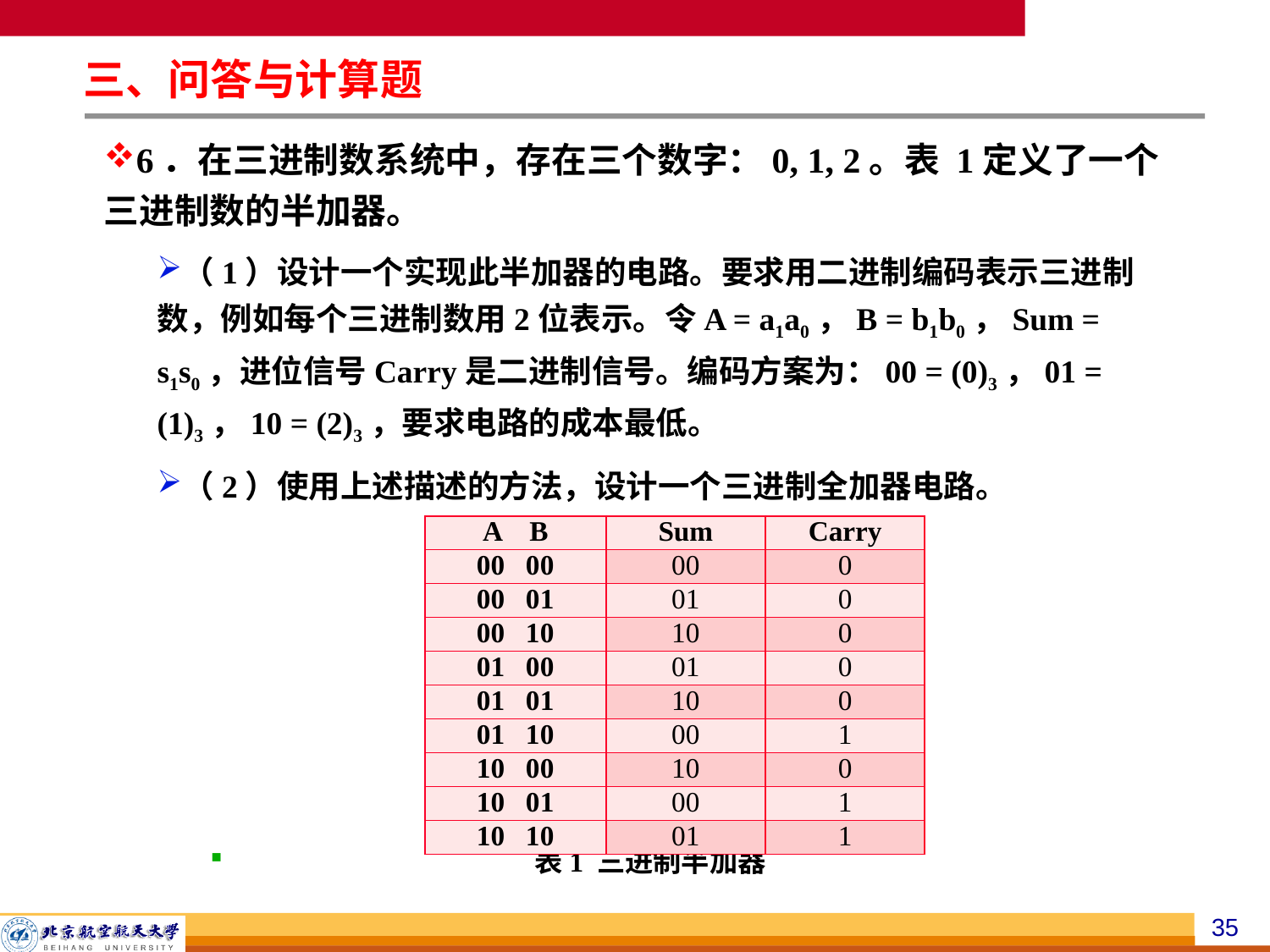

三、问答与计算题
6．在三进制数系统中，存在三个数字：0, 1, 2。表 1定义了一个三进制数的半加器。
（1）设计一个实现此半加器的电路。要求用二进制编码表示三进制数，例如每个三进制数用2位表示。令A = a1a0，B = b1b0，Sum = s1s0，进位信号Carry是二进制信号。编码方案为：00 = (0)3，01 = (1)3，10 = (2)3，要求电路的成本最低。
（2）使用上述描述的方法，设计一个三进制全加器电路。

                                                表1 三进制半加器
| A B | Sum | Carry |
| --- | --- | --- |
| 00 00 | 00 | 0 |
| 00 01 | 01 | 0 |
| 00 10 | 10 | 0 |
| 01 00 | 01 | 0 |
| 01 01 | 10 | 0 |
| 01 10 | 00 | 1 |
| 10 00 | 10 | 0 |
| 10 01 | 00 | 1 |
| 10 10 | 01 | 1 |